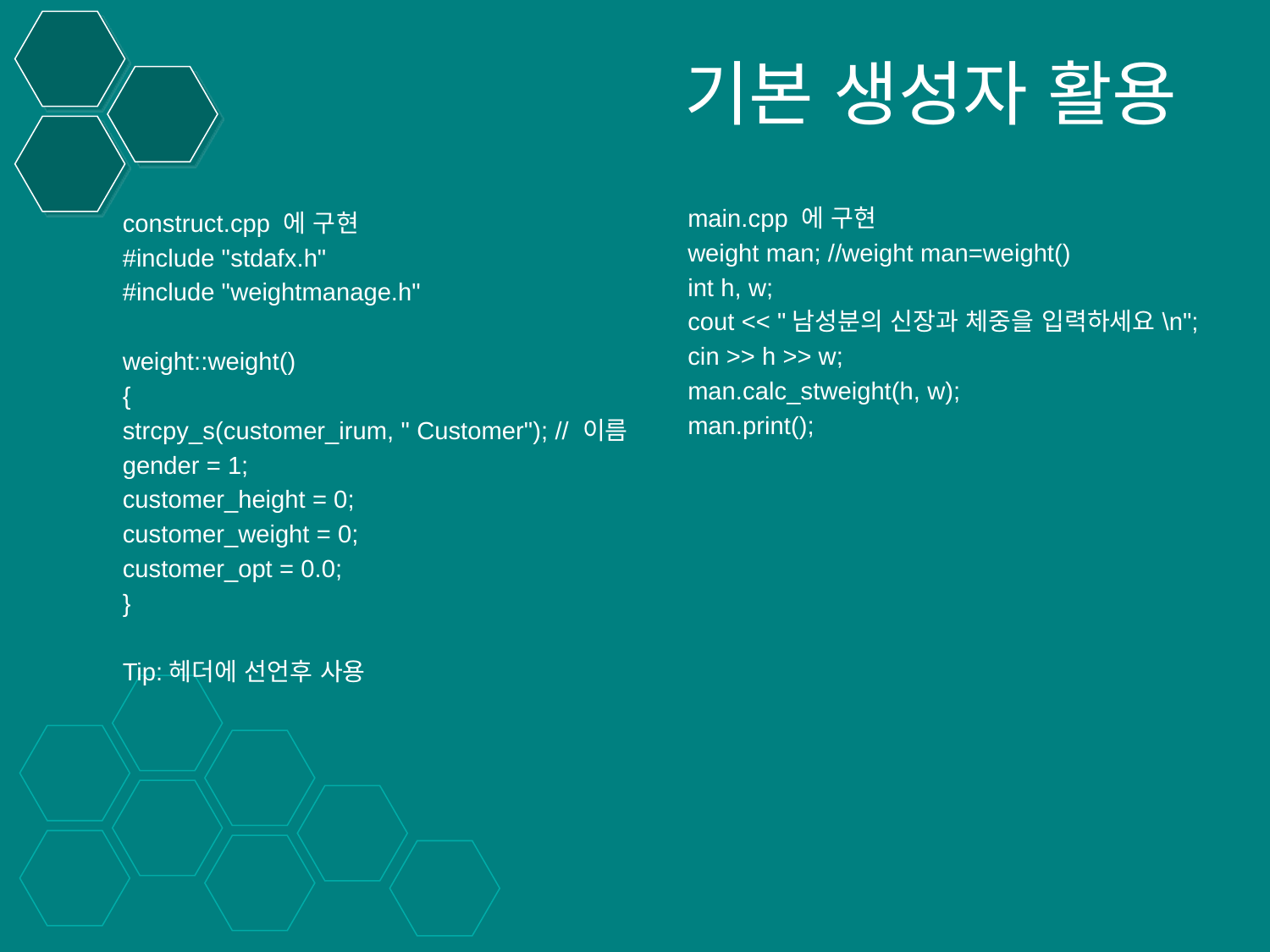

# 기본 생성자 활용
main.cpp 에 구현
weight man; //weight man=weight()
int h, w;
cout << "남성분의 신장과 체중을 입력하세요\n";
cin >> h >> w;
man.calc_stweight(h, w);
man.print();
construct.cpp 에 구현
#include "stdafx.h"
#include "weightmanage.h"

weight::weight()
{
strcpy_s(customer_irum, " Customer"); // 이름
gender = 1;
customer_height = 0;
customer_weight = 0;
customer_opt = 0.0;
}

Tip:헤더에 선언후 사용